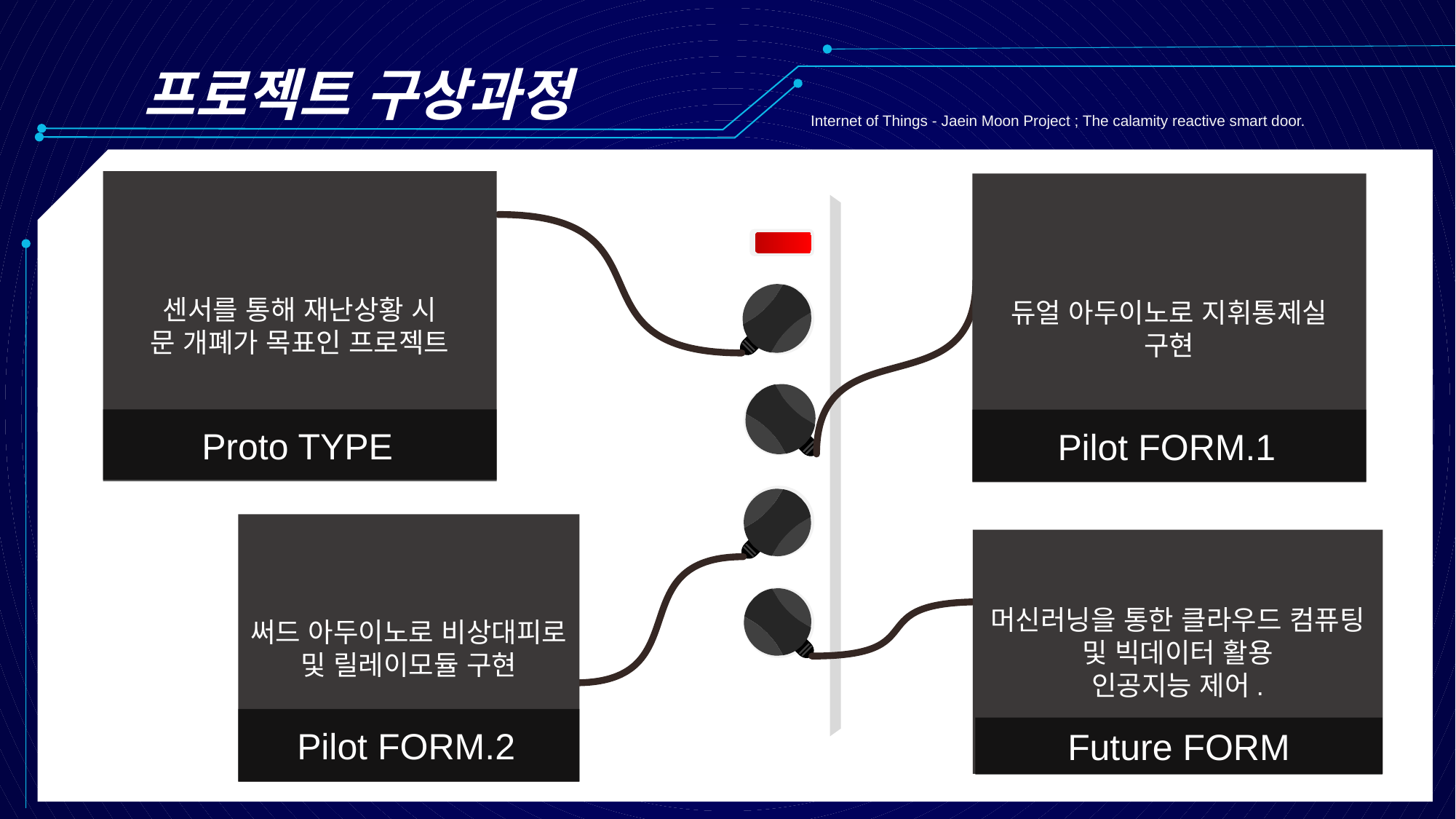

프로젝트 구상과정

Internet of Things - Jaein Moon Project ; The calamity reactive smart door.

센서를 통해 재난상황 시
문 개폐가 목표인 프로젝트
Proto TYPE
듀얼 아두이노로 지휘통제실 구현
Pilot FORM.1

써드 아두이노로 비상대피로 및 릴레이모듈 구현
Pilot FORM.2
머신러닝을 통한 클라우드 컴퓨팅 및 빅데이터 활용
인공지능 제어.
Future FORM